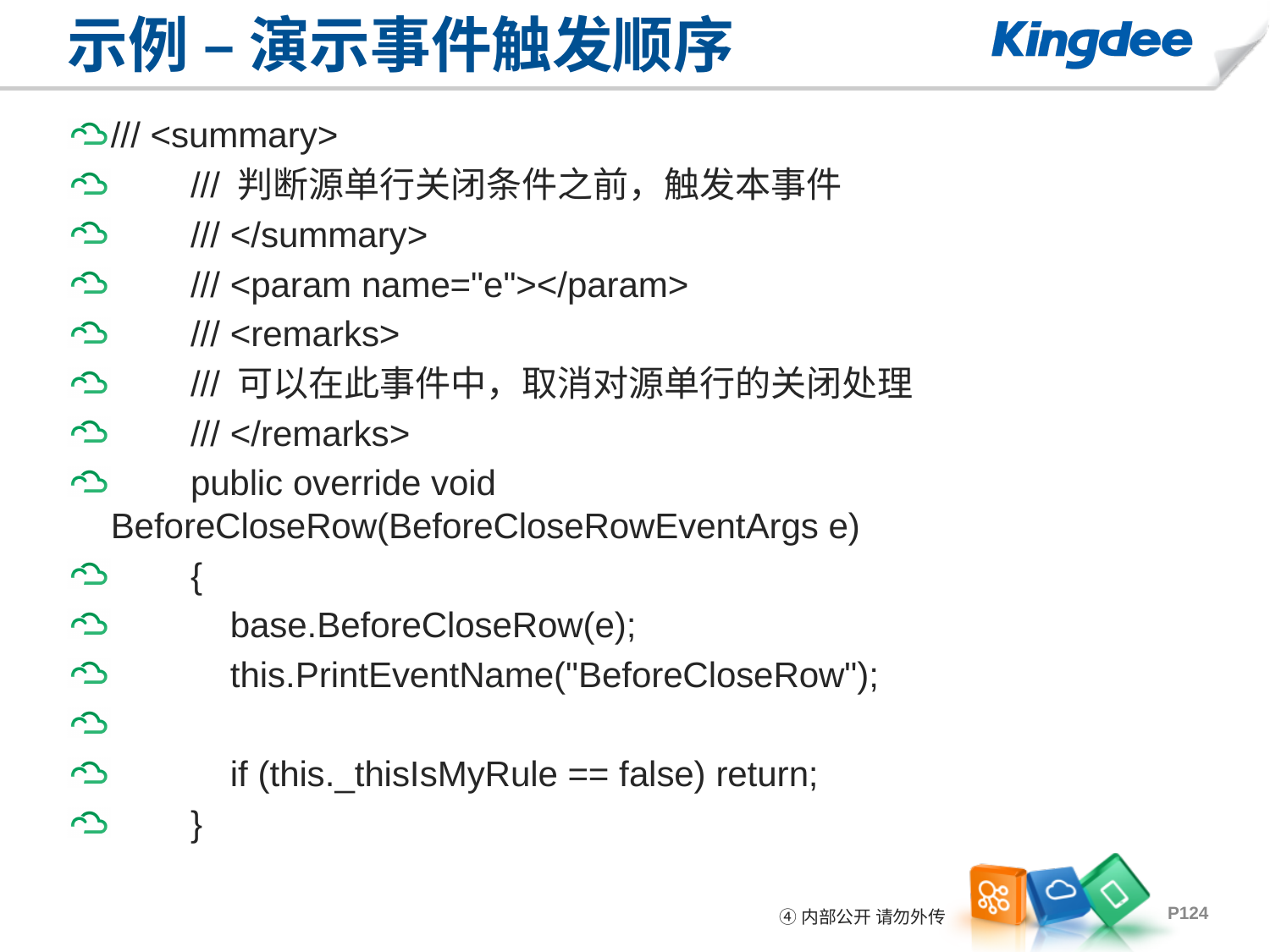

# 示例 – 演示事件触发顺序
/// <summary>
        /// 判断源单行关闭条件之前，触发本事件
        /// </summary>
        /// <param name="e"></param>
        /// <remarks>
        /// 可以在此事件中，取消对源单行的关闭处理
        /// </remarks>
        public override void BeforeCloseRow(BeforeCloseRowEventArgs e)
        {
            base.BeforeCloseRow(e);
            this.PrintEventName("BeforeCloseRow");

            if (this._thisIsMyRule == false) return;
        }